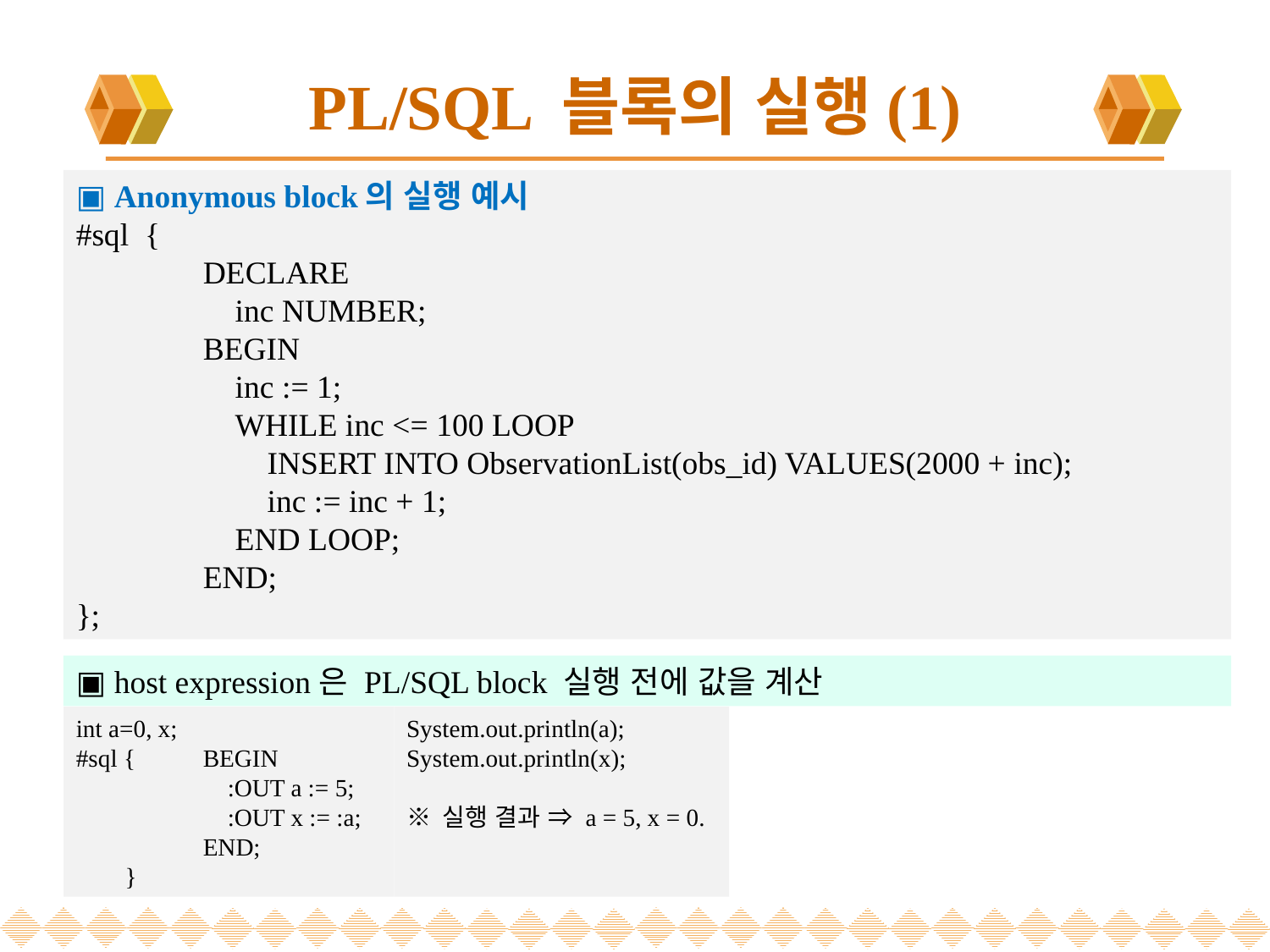

# PL/SQL 블록의 실행(1)
▣ Anonymous block의 실행 예시
#sql  {
	DECLARE
	    inc NUMBER;
	BEGIN
	    inc := 1;
	    WHILE inc <= 100 LOOP
	        INSERT INTO ObservationList(obs_id) VALUES(2000 + inc);
	        inc := inc + 1;
	    END LOOP;
	END;
};
▣ host expression은 PL/SQL block 실행 전에 값을 계산
int a=0, x;
#sql {	BEGIN
	    :OUT a := 5;
	    :OUT x := :a;
	END;
        }
System.out.println(a);
System.out.println(x);

※ 실행 결과 ⇒ a = 5, x = 0.